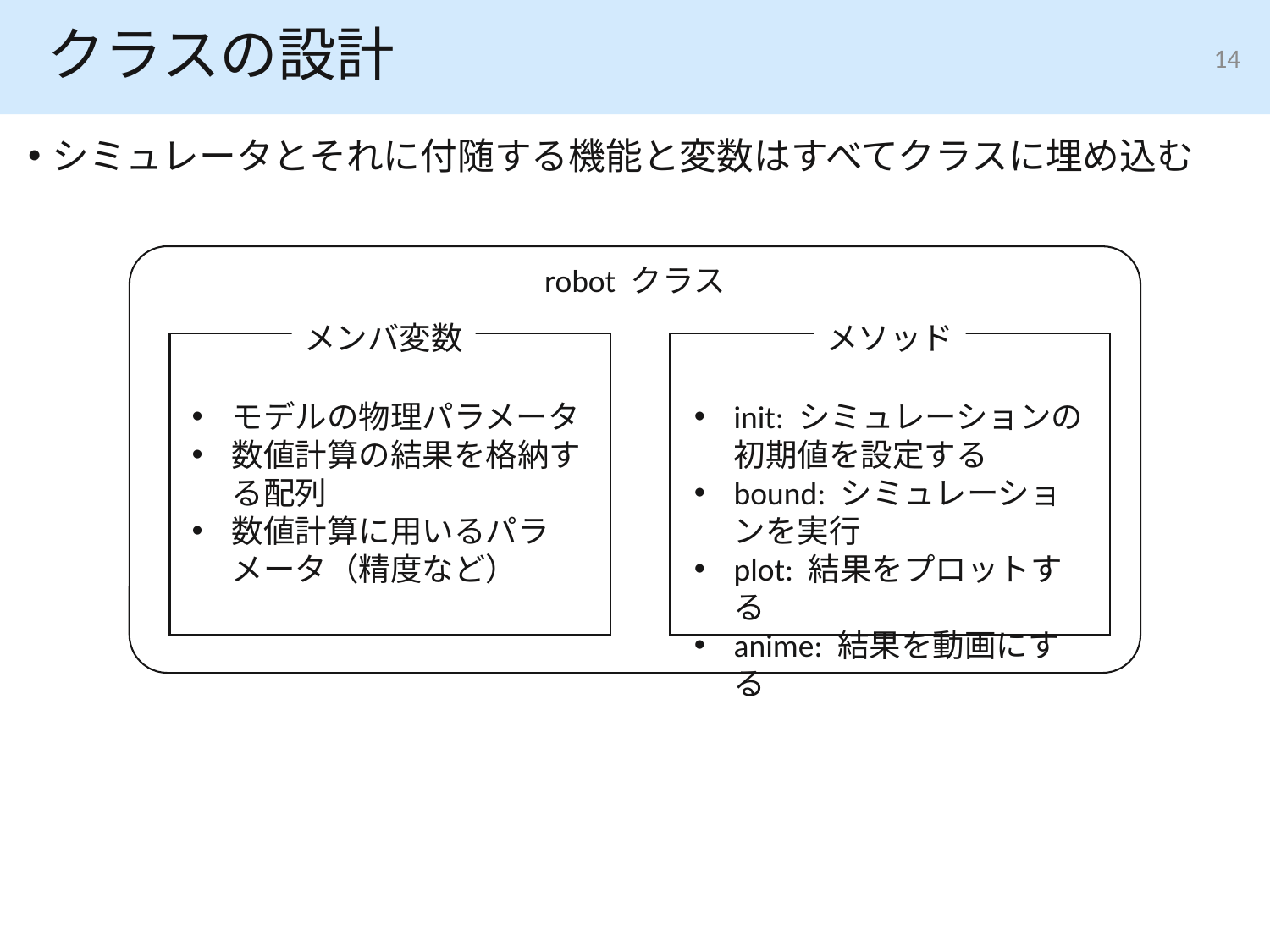

# クラスの設計
14
シミュレータとそれに付随する機能と変数はすべてクラスに埋め込む

robot クラス
メンバ変数
メソッド

モデルの物理パラメータ
数値計算の結果を格納する配列
数値計算に用いるパラメータ（精度など）

init: シミュレーションの初期値を設定する
bound: シミュレーションを実行
plot: 結果をプロットする
anime: 結果を動画にする